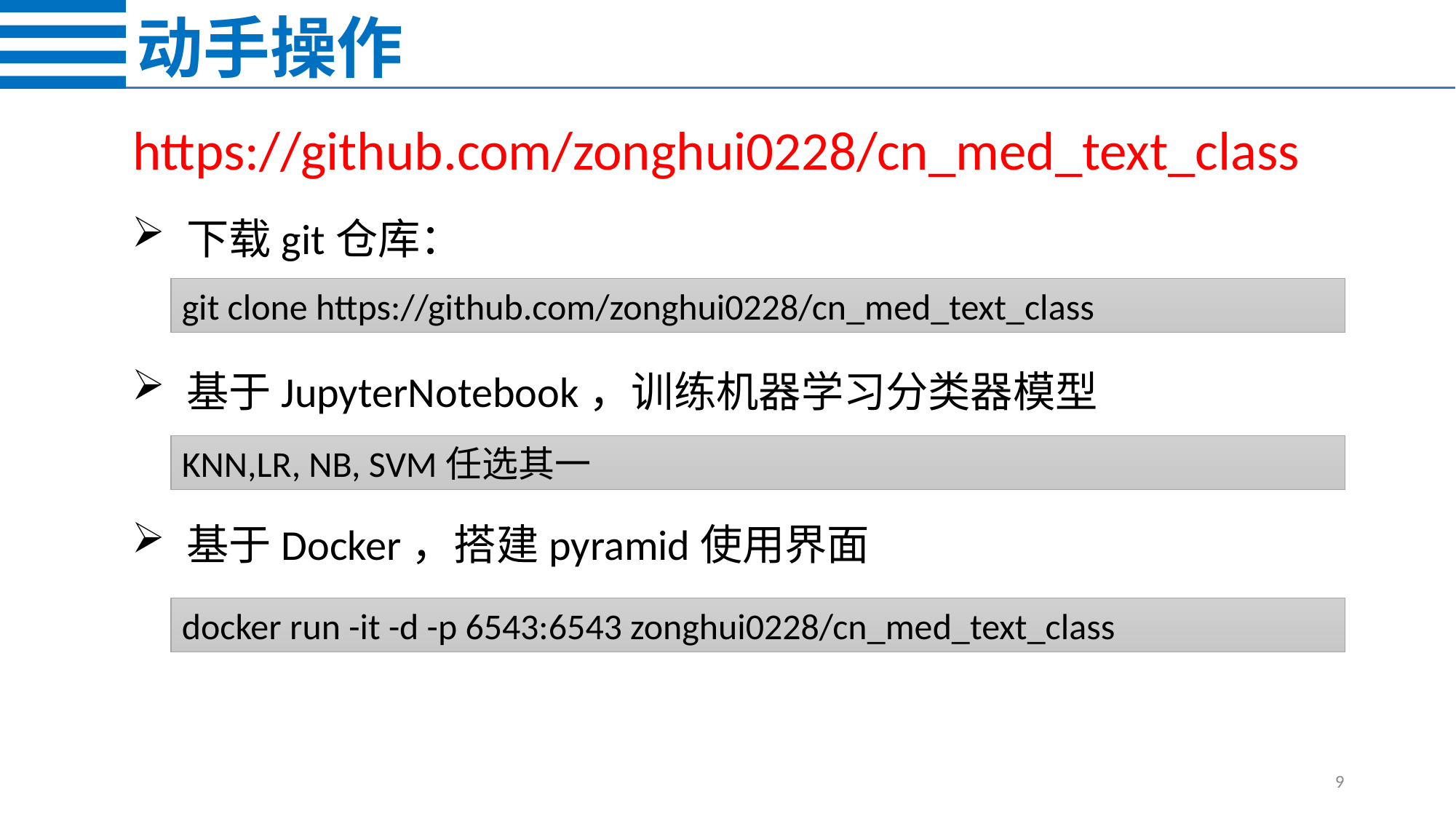

动手操作

https://github.com/zonghui0228/cn_med_text_class

下载git仓库：

基于JupyterNotebook，训练机器学习分类器模型

基于Docker，搭建pyramid使用界面
git clone https://github.com/zonghui0228/cn_med_text_class
KNN,LR, NB, SVM任选其一
docker run -it -d -p 6543:6543 zonghui0228/cn_med_text_class
9